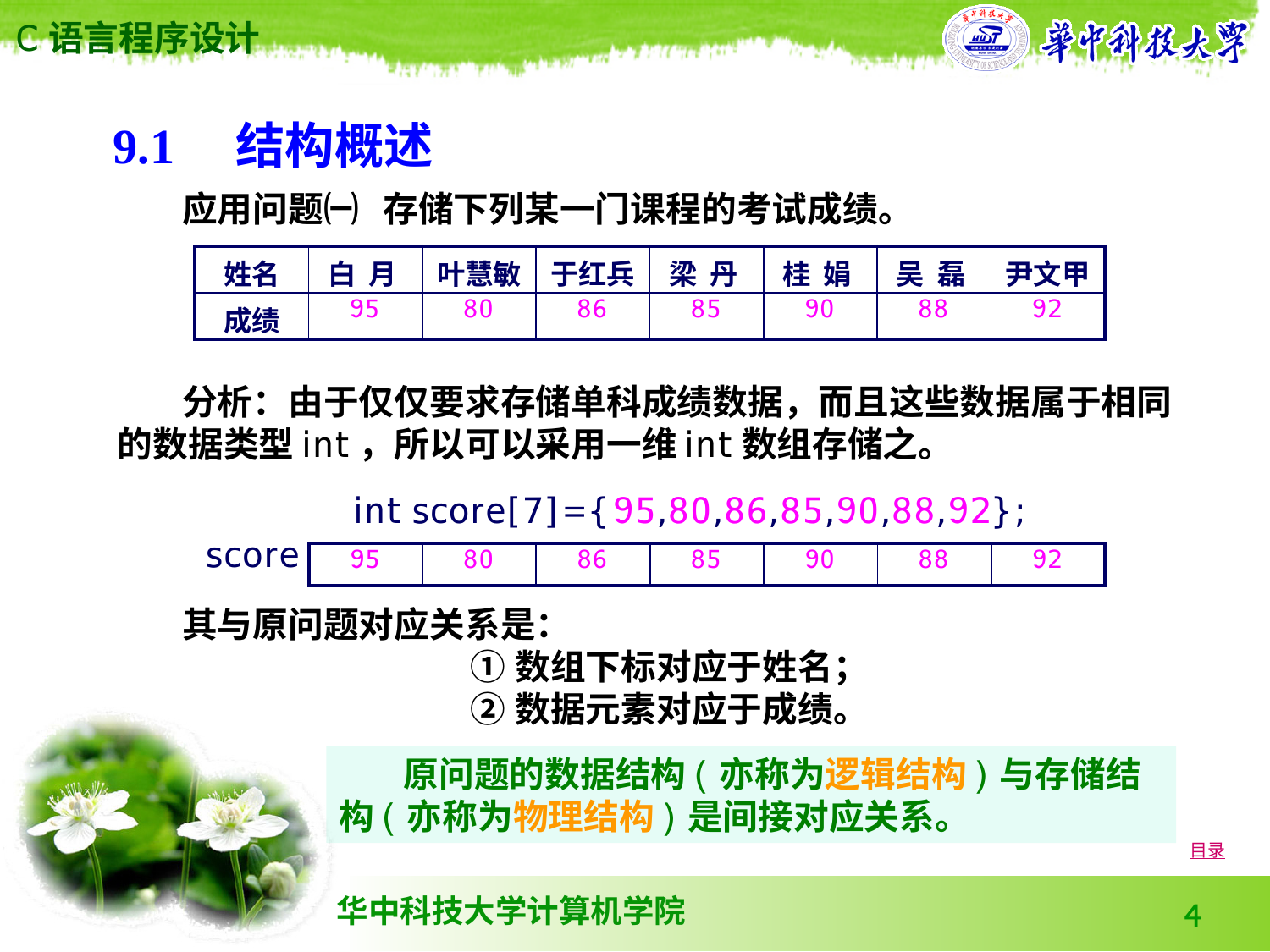

9.1　结构概述
       应用问题㈠   存储下列某一门课程的考试成绩。
| 姓名 | 白 月 | 叶慧敏 | 于红兵 | 梁 丹 | 桂 娟 | 吴 磊 | 尹文甲 |
| --- | --- | --- | --- | --- | --- | --- | --- |
| 成绩 | 95 | 80 | 86 | 85 | 90 | 88 | 92 |
       分析：由于仅仅要求存储单科成绩数据，而且这些数据属于相同的数据类型int，所以可以采用一维int数组存储之。
       int score[7]={95,80,86,85,90,88,92};
score
| 95 | 80 | 86 | 85 | 90 | 88 | 92 |
| --- | --- | --- | --- | --- | --- | --- |
       其与原问题对应关系是：
                                            ①数组下标对应于姓名；
                                            ②数据元素对应于成绩。
       原问题的数据结构(亦称为逻辑结构)与存储结构(亦称为物理结构)是间接对应关系。
目录
4